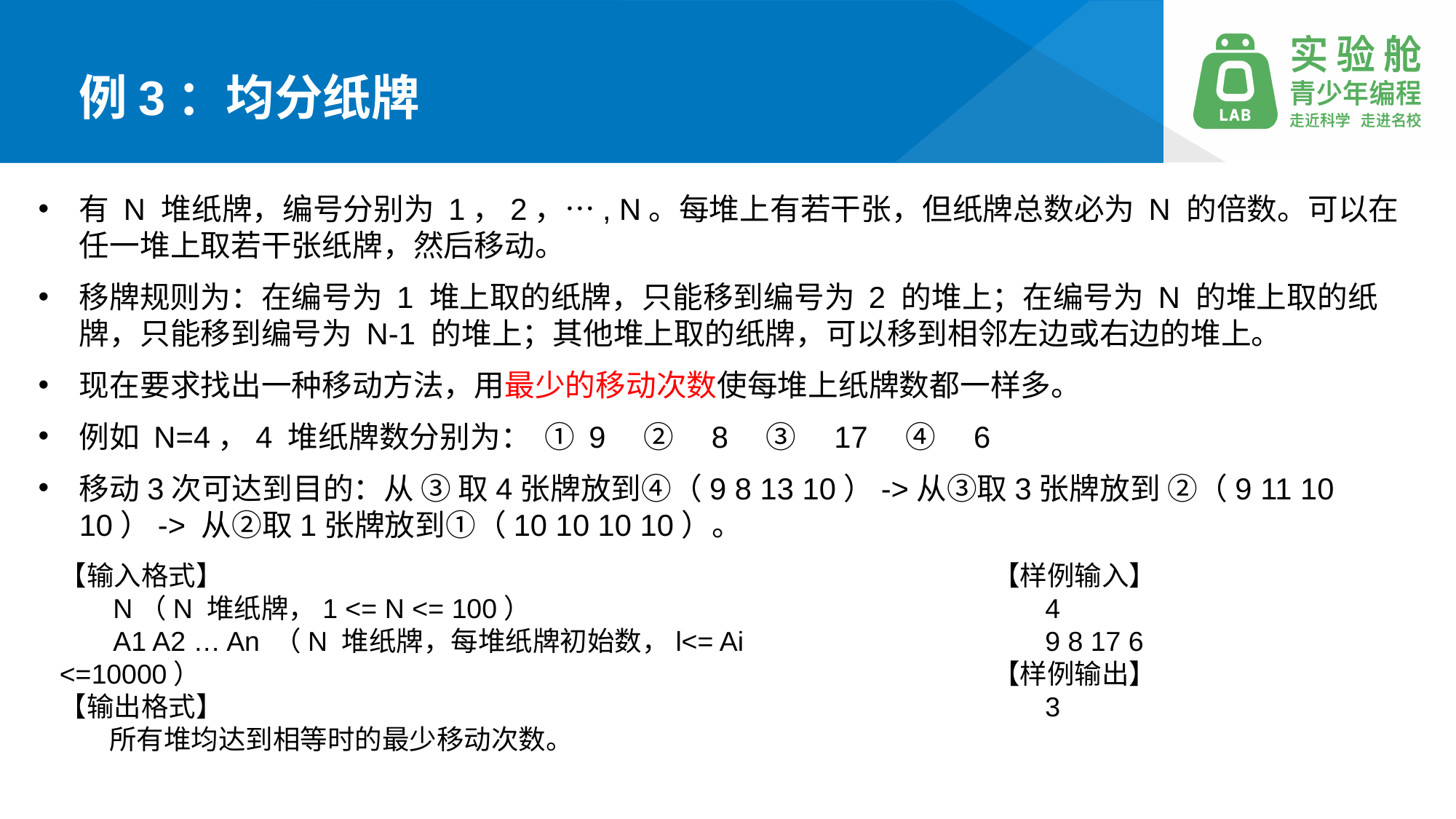

例3：均分纸牌
有 N 堆纸牌，编号分别为 1，2，…, N。每堆上有若干张，但纸牌总数必为 N 的倍数。可以在任一堆上取若干张纸牌，然后移动。
移牌规则为：在编号为 1 堆上取的纸牌，只能移到编号为 2 的堆上；在编号为 N 的堆上取的纸牌，只能移到编号为 N-1 的堆上；其他堆上取的纸牌，可以移到相邻左边或右边的堆上。
现在要求找出一种移动方法，用最少的移动次数使每堆上纸牌数都一样多。
例如 N=4，4 堆纸牌数分别为：  ① 9　②　8　③　17　④　6
移动3次可达到目的：从 ③ 取4张牌放到④（9 8 13 10）->从③取3张牌放到 ②（9 11 10 10）-> 从②取1张牌放到①（10 10 10 10）。
【输入格式】
       N（N 堆纸牌，1 <= N <= 100）
       A1 A2 … An （N 堆纸牌，每堆纸牌初始数，l<= Ai <=10000）
【输出格式】
       所有堆均达到相等时的最少移动次数。
【样例输入】
　   4
　   9 8 17 6
【样例输出】
　   3